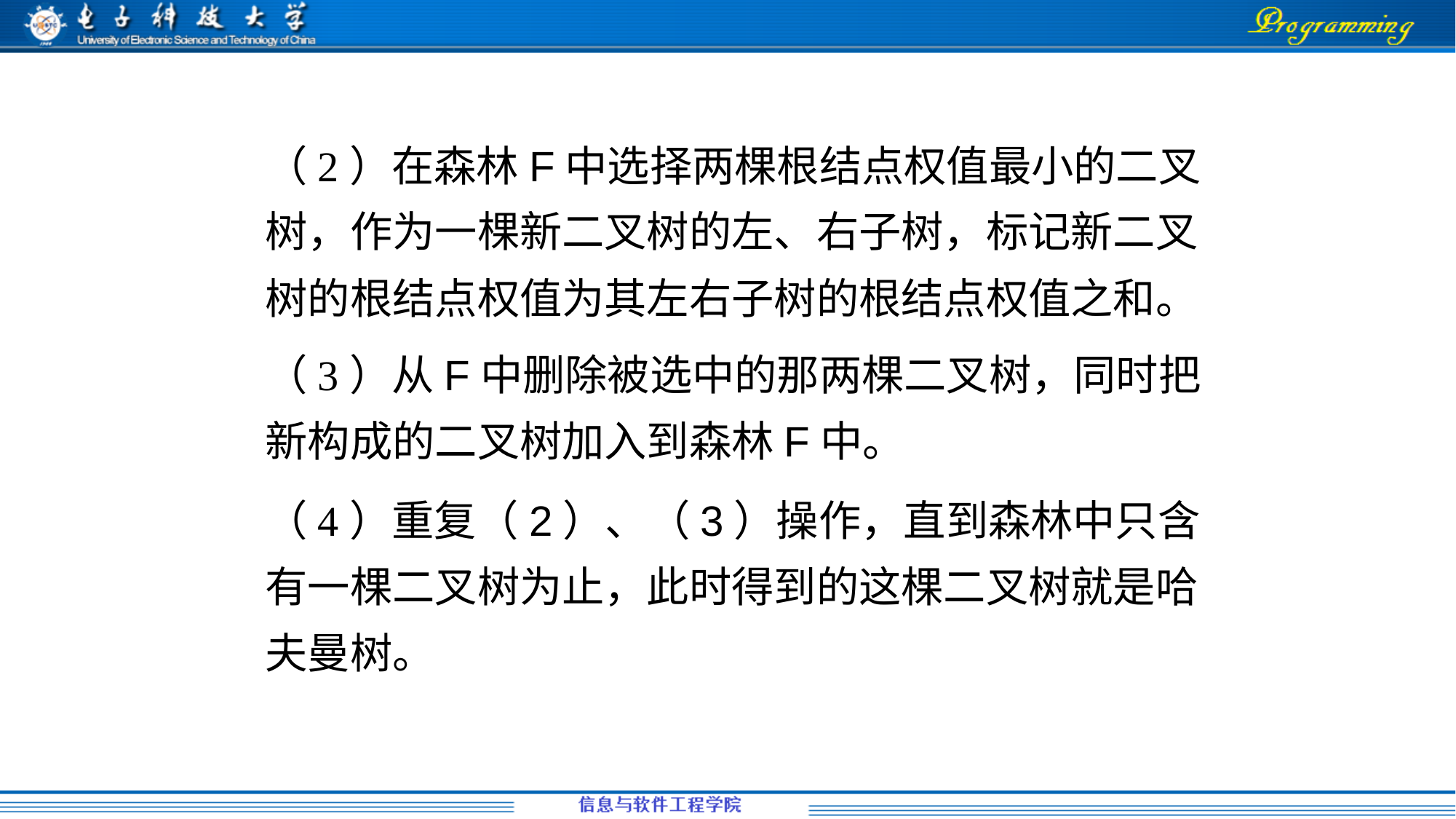

（2）在森林F中选择两棵根结点权值最小的二叉树，作为一棵新二叉树的左、右子树，标记新二叉树的根结点权值为其左右子树的根结点权值之和。
（3）从F中删除被选中的那两棵二叉树，同时把新构成的二叉树加入到森林F中。
（4）重复（2）、（3）操作，直到森林中只含有一棵二叉树为止，此时得到的这棵二叉树就是哈夫曼树。